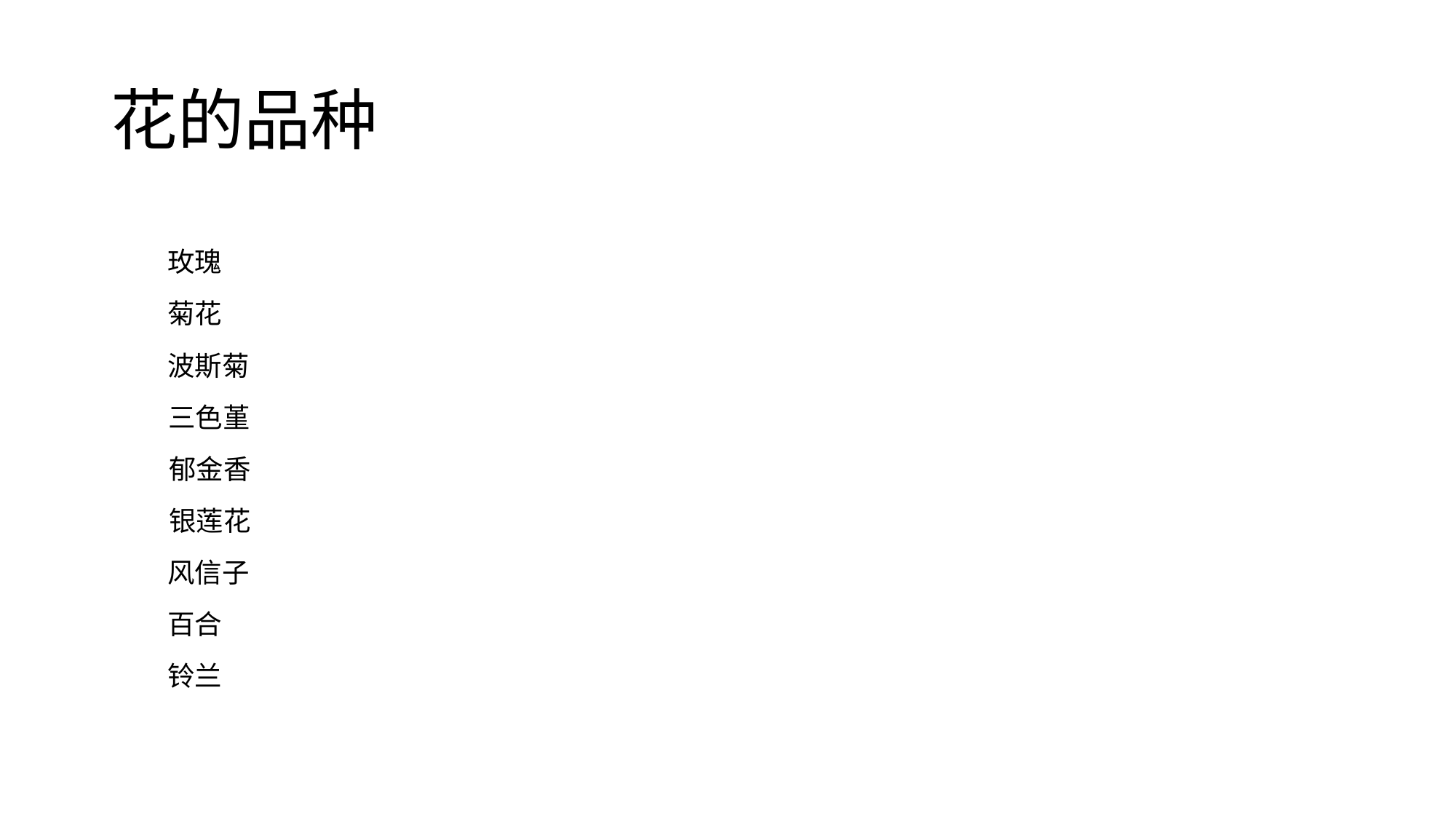

# 花的品种
玫瑰
菊花
波斯菊
三色堇
郁金香
银莲花
风信子
百合
铃兰